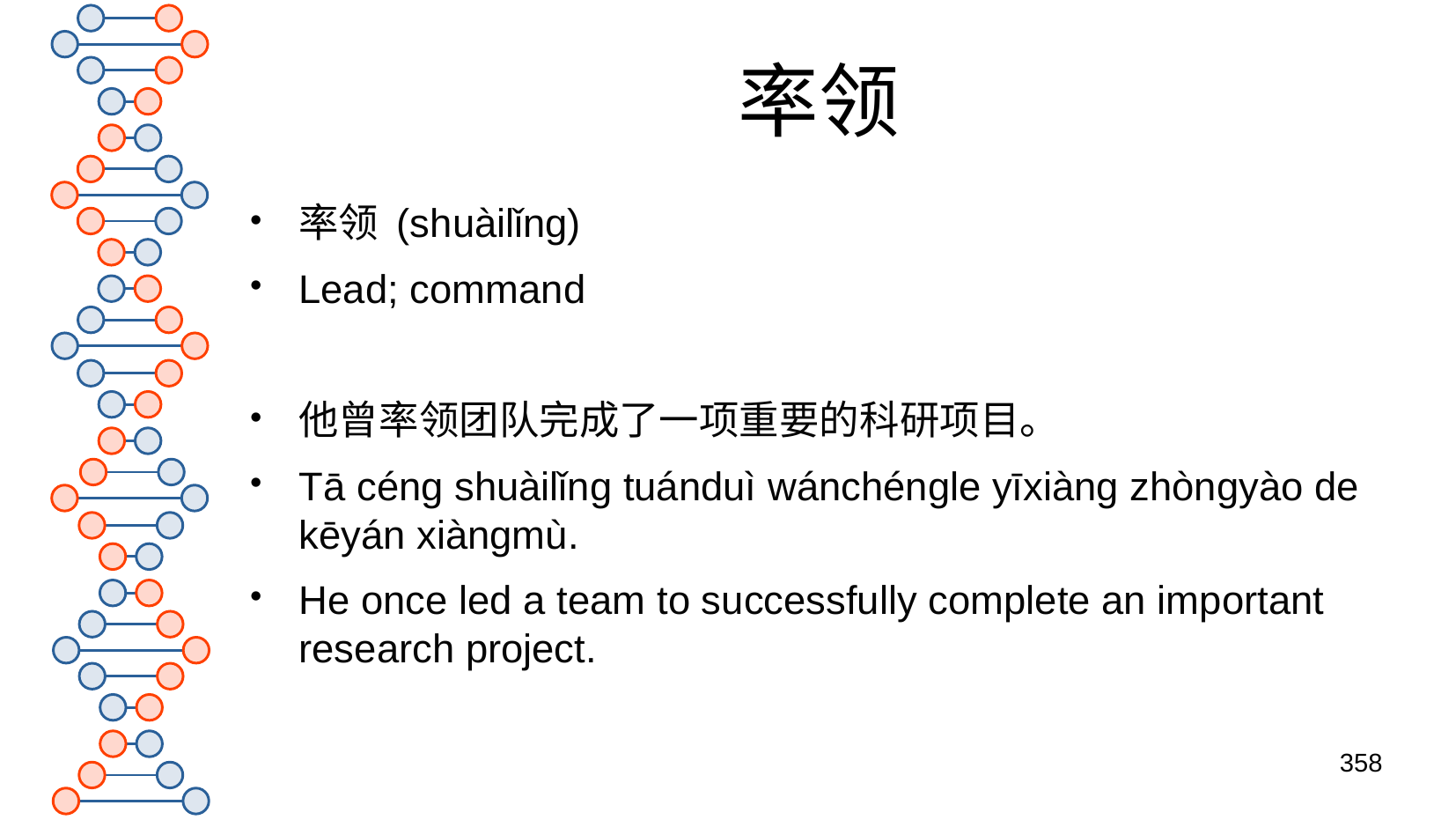

# 率领
率领 (shuàilǐng)
Lead; command

他曾率领团队完成了一项重要的科研项目。
Tā céng shuàilǐng tuánduì wánchéngle yīxiàng zhòngyào de kēyán xiàngmù.
He once led a team to successfully complete an important research project.

358